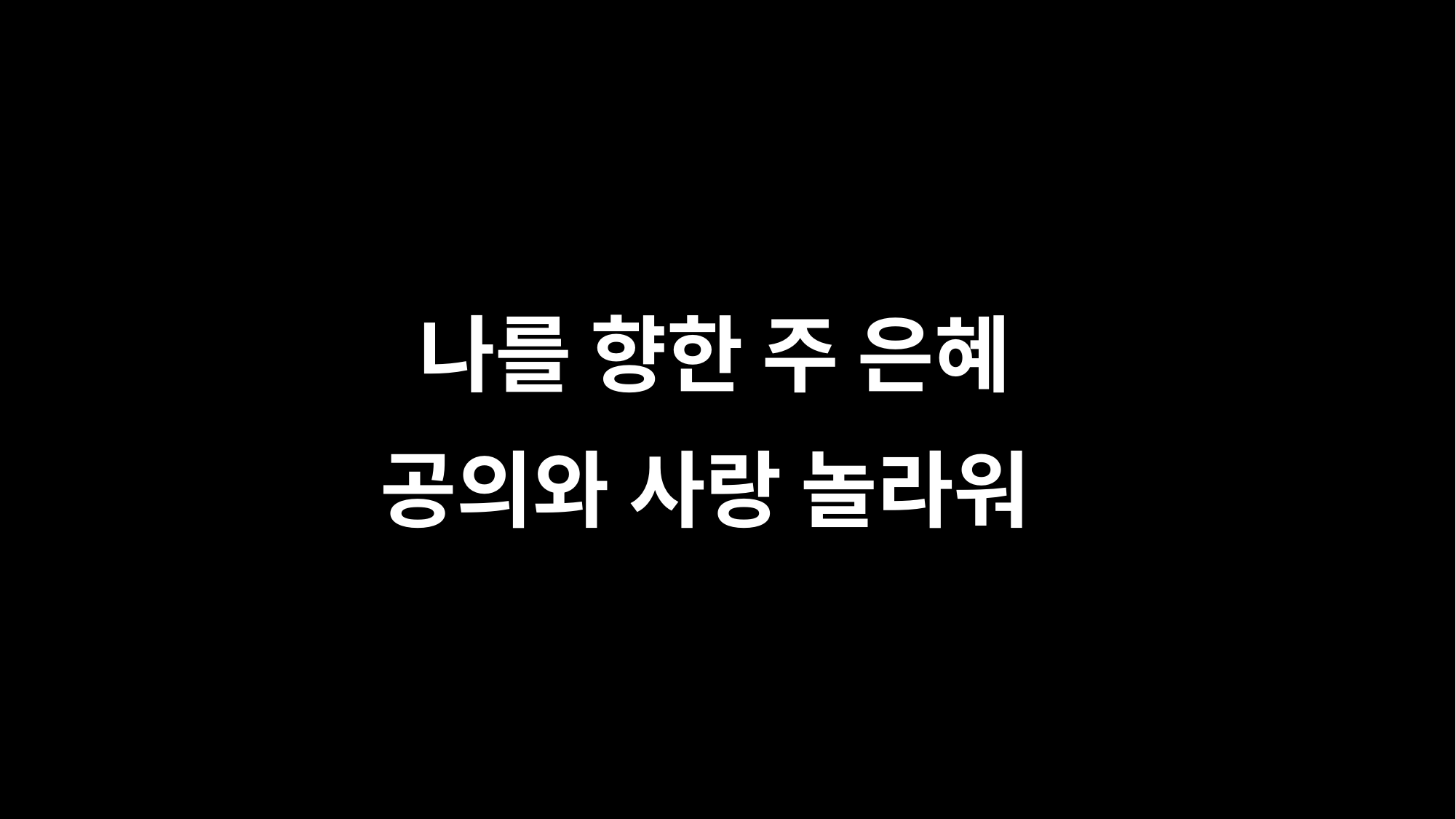

나를 향한 주 은혜
공의와 사랑 놀라워